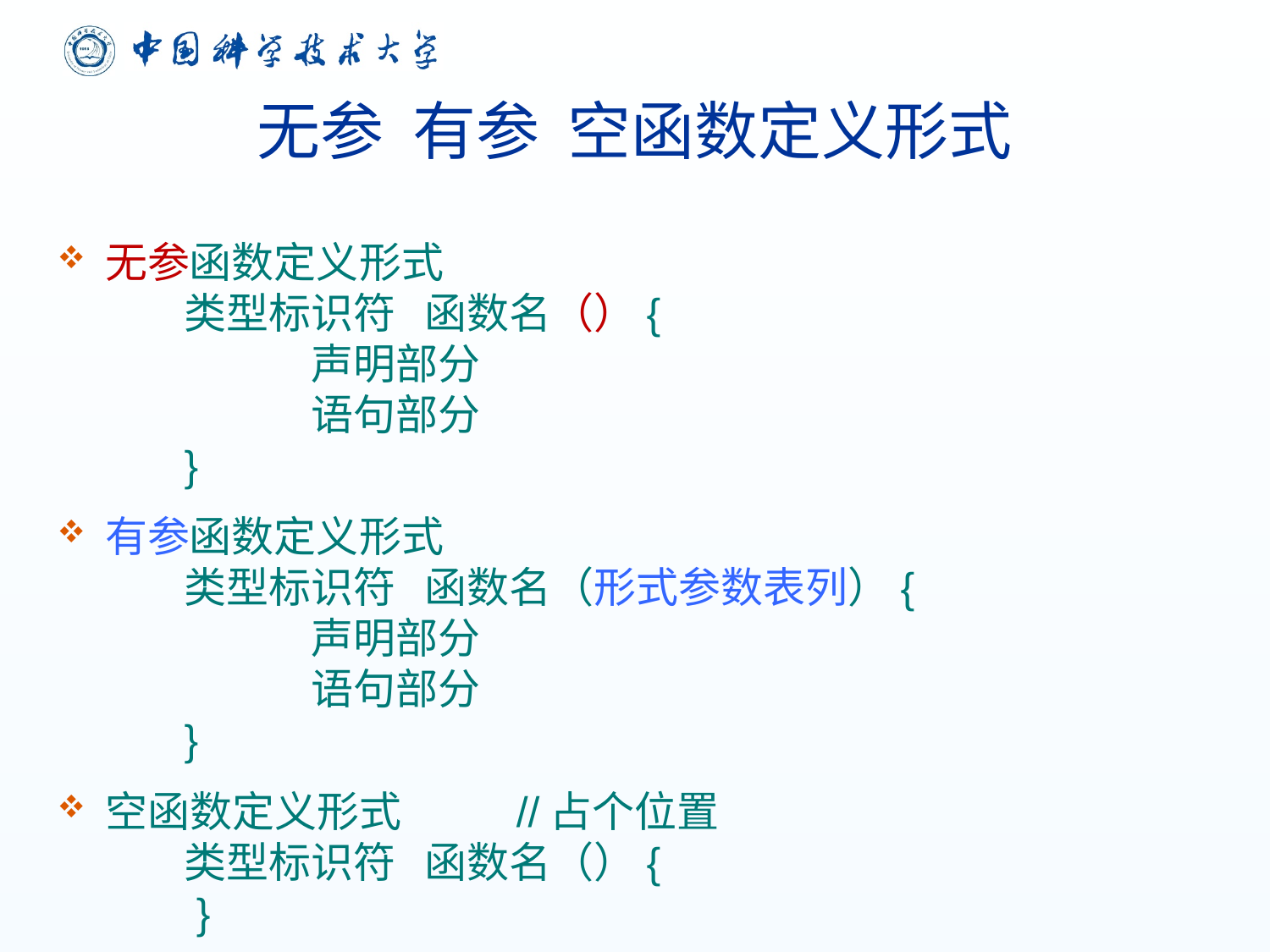

无参  有参  空函数定义形式

无参函数定义形式
	类型标识符   函数名（）{
		声明部分
		语句部分
	}
有参函数定义形式
	类型标识符   函数名（形式参数表列）{
		声明部分
		语句部分
	}
空函数定义形式           //占个位置
	类型标识符   函数名（）{
	 }